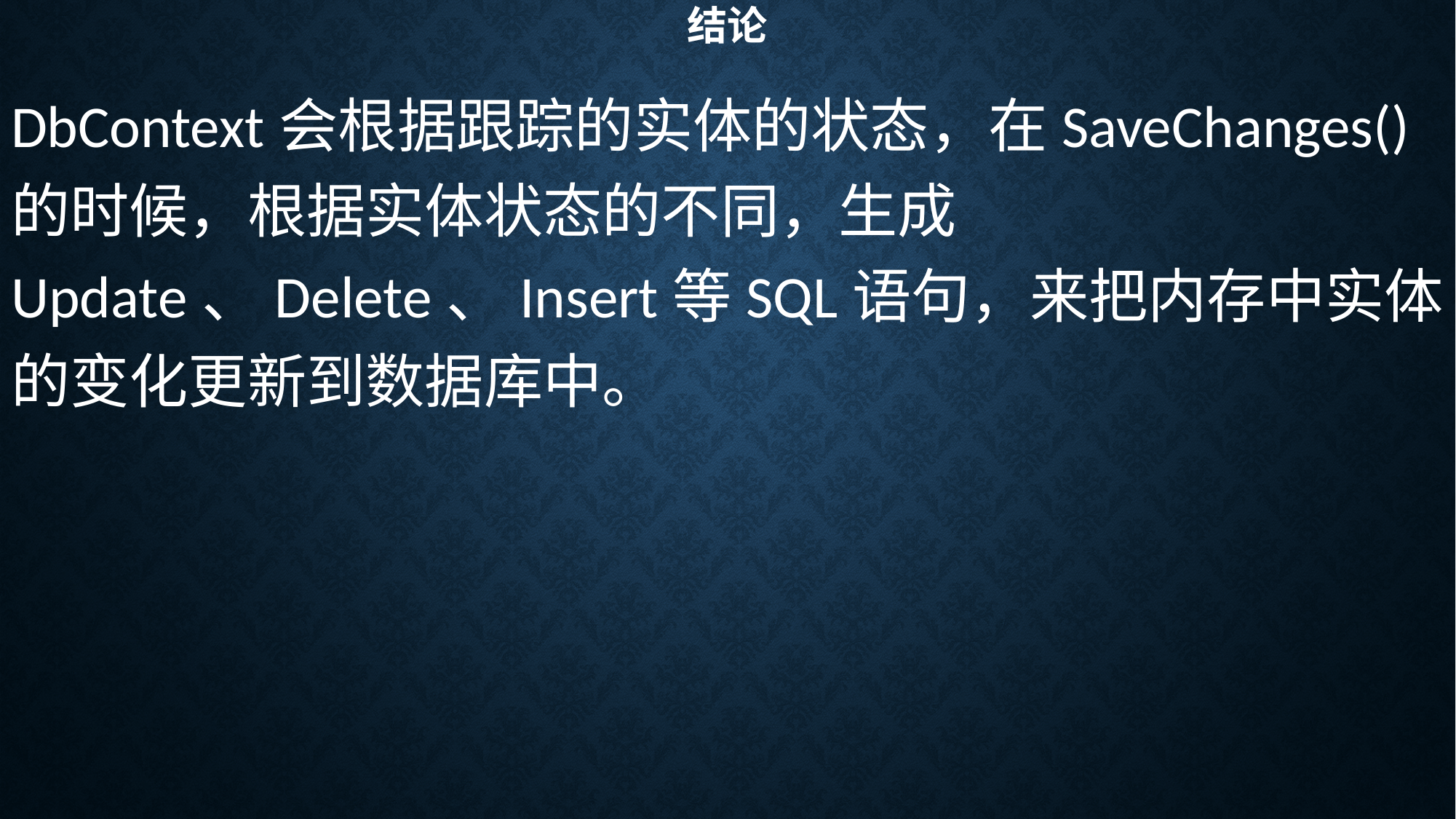

# 结论
DbContext会根据跟踪的实体的状态，在SaveChanges()的时候，根据实体状态的不同，生成Update、Delete、Insert等SQL语句，来把内存中实体的变化更新到数据库中。